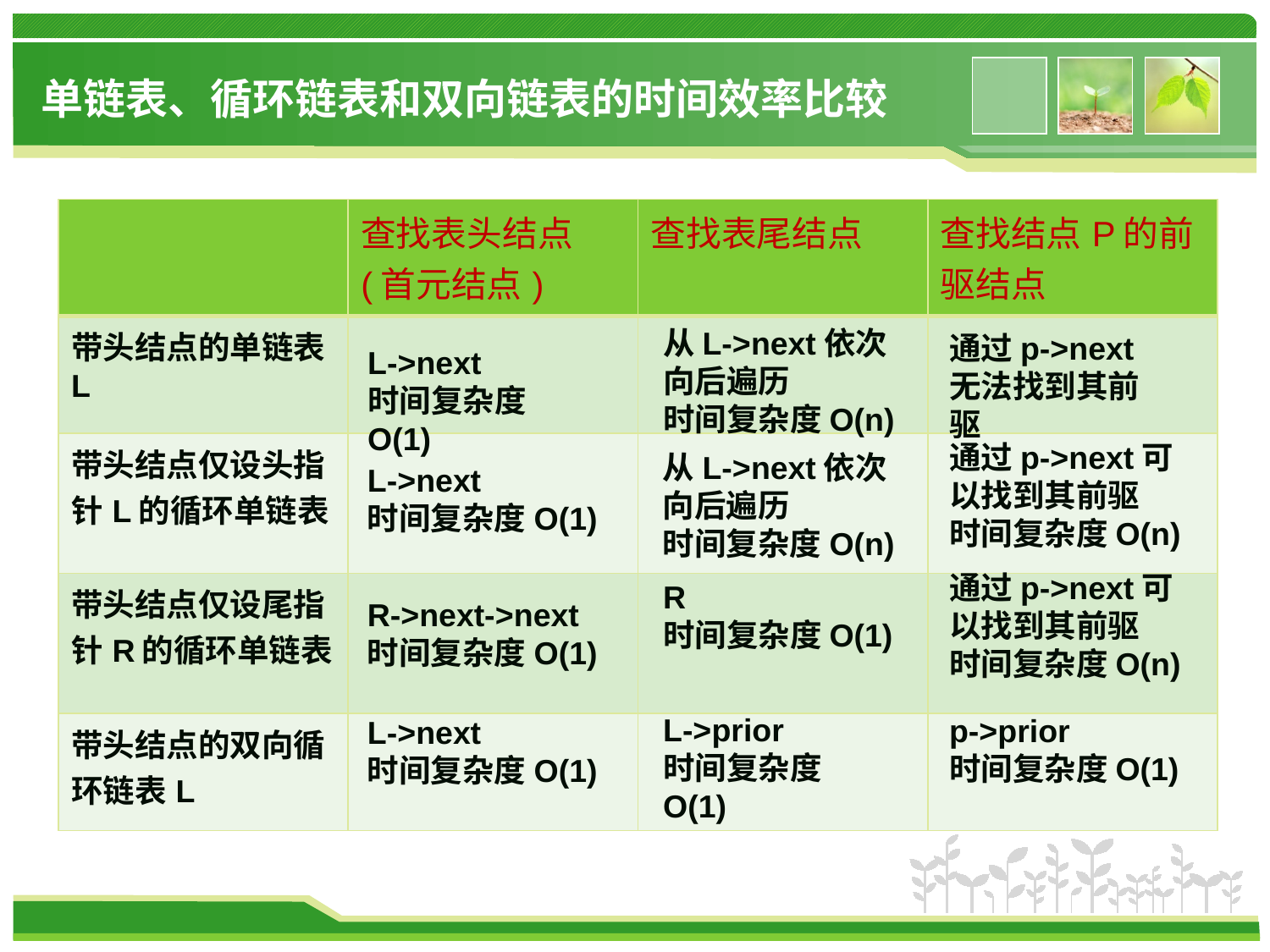

单链表、循环链表和双向链表的时间效率比较
|  | 查找表头结点 (首元结点) | 查找表尾结点 | 查找结点P的前驱结点 |
| --- | --- | --- | --- |
| 带头结点的单链表 L |  |  |  |
| 带头结点仅设头指针L的循环单链表 |  |  |  |
| 带头结点仅设尾指针R的循环单链表 |  |  |  |
| 带头结点的双向循环链表L |  |  |  |
从L->next依次向后遍历
时间复杂度O(n)
通过p->next无法找到其前驱

L->next
时间复杂度O(1)
通过p->next可以找到其前驱
时间复杂度O(n)

从L->next依次向后遍历
时间复杂度O(n)

L->next
时间复杂度O(1)

通过p->next可以找到其前驱
时间复杂度O(n)

R
时间复杂度O(1)

R->next->next
时间复杂度O(1)

L->prior
时间复杂度O(1)

p->prior
时间复杂度O(1)

L->next
时间复杂度O(1)